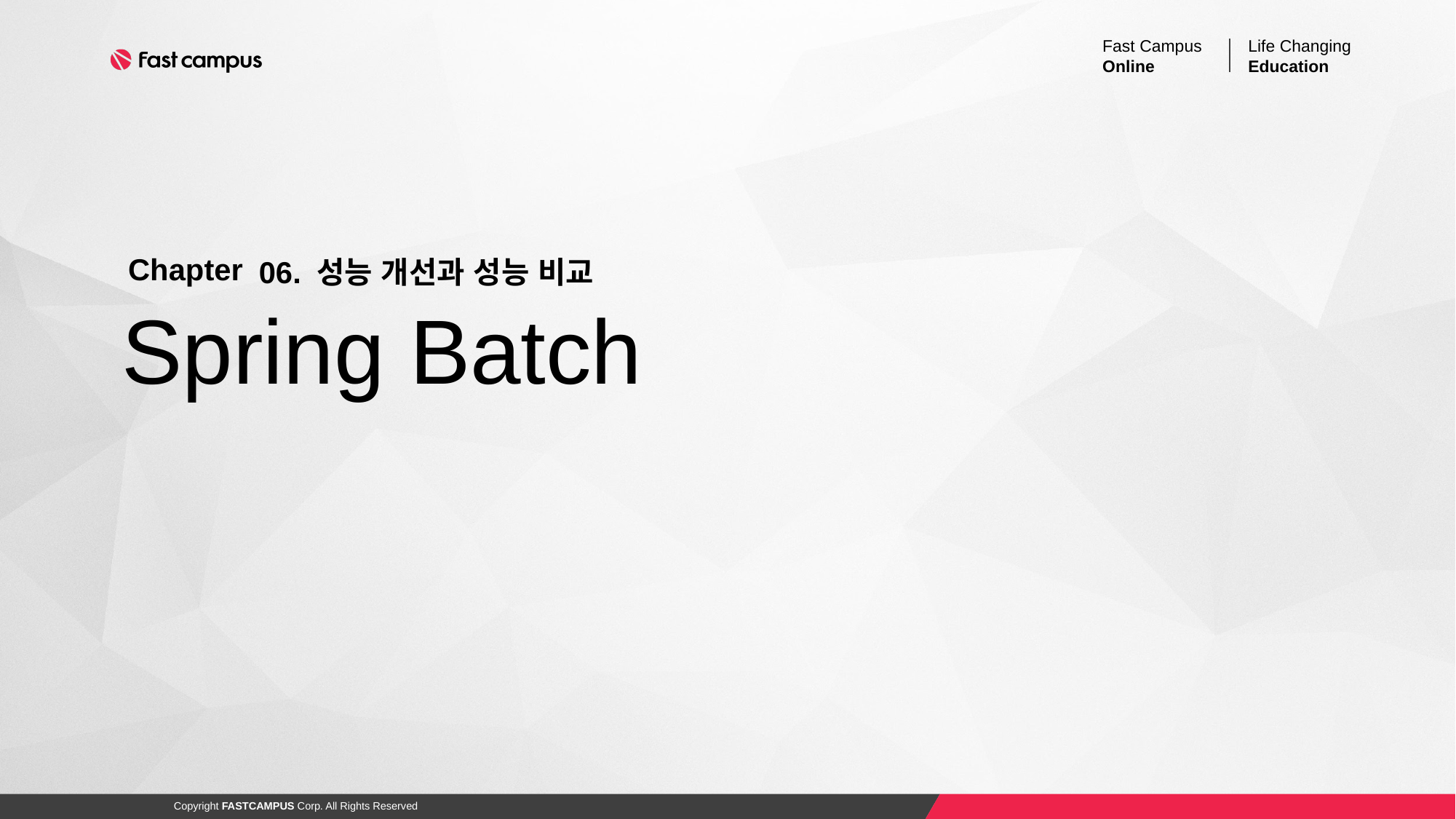

06. 성능 개선과 성능 비교
# Spring Batch